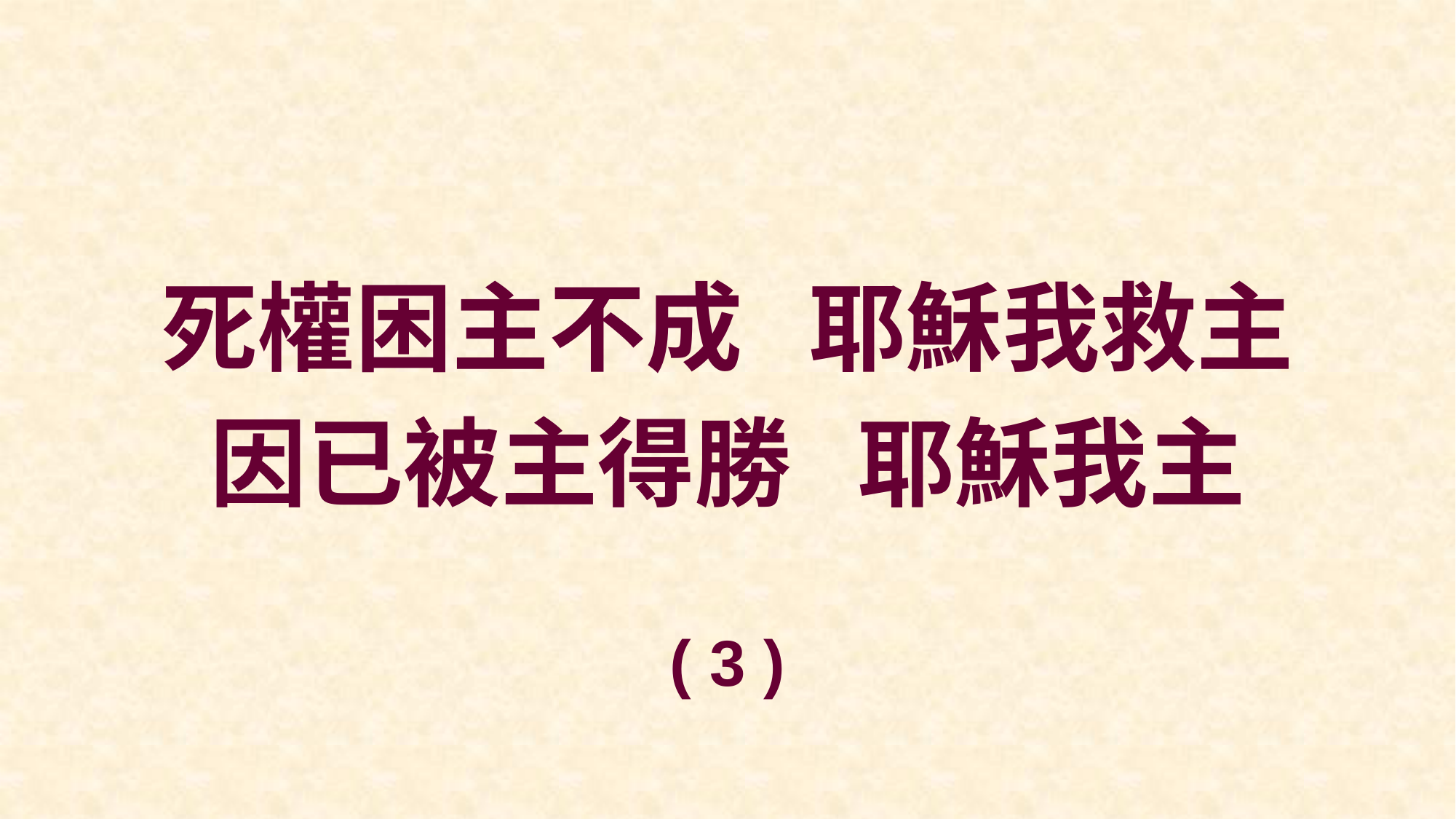

死權困主不成   耶穌我救主
因已被主得勝   耶穌我主
( 3 )